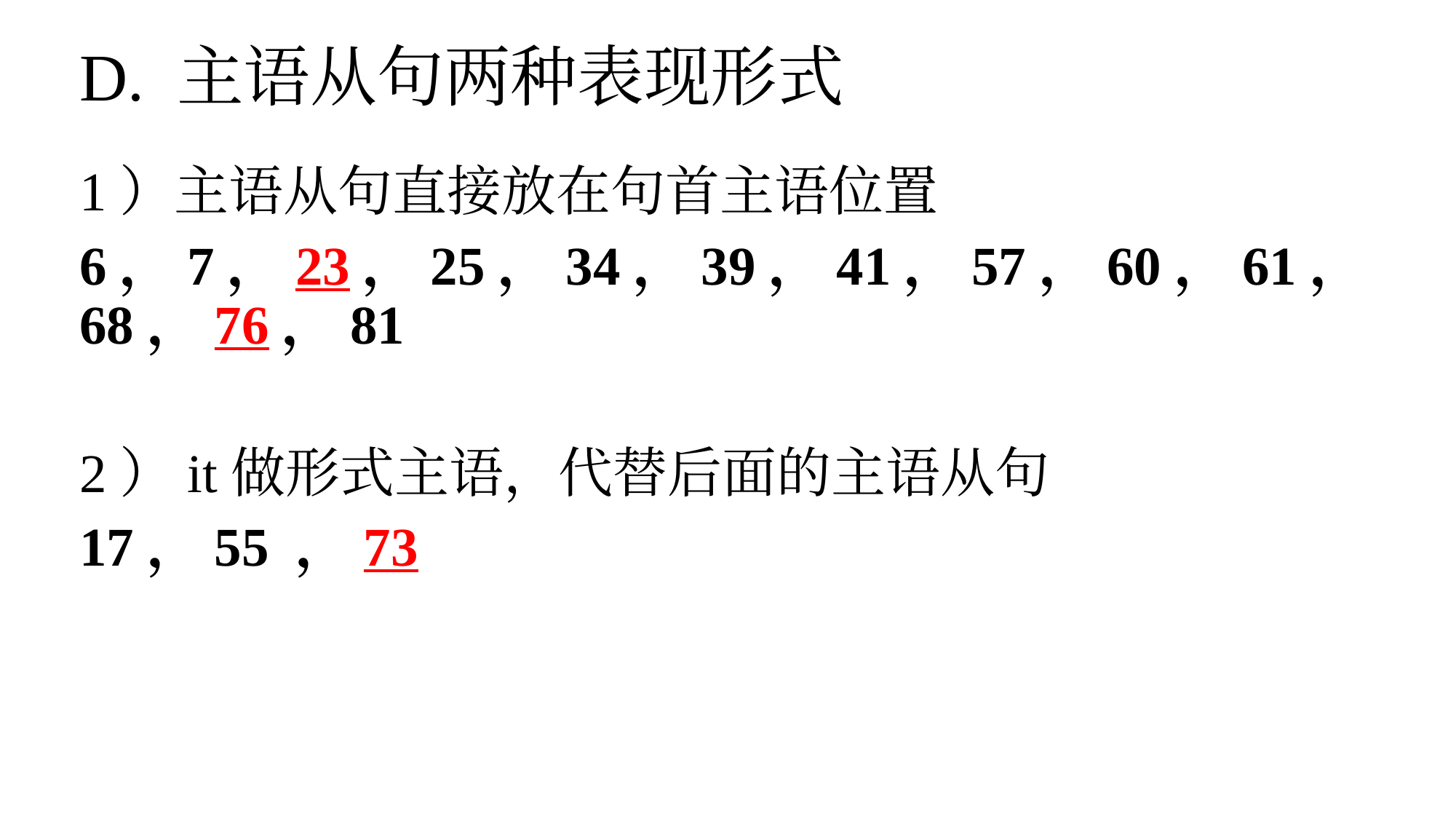

# D. 主语从句两种表现形式
1）主语从句直接放在句首主语位置
6，7，23，25，34，39，41，57，60，61，68，76，81

2）it做形式主语，代替后面的主语从句
17，55 ，73